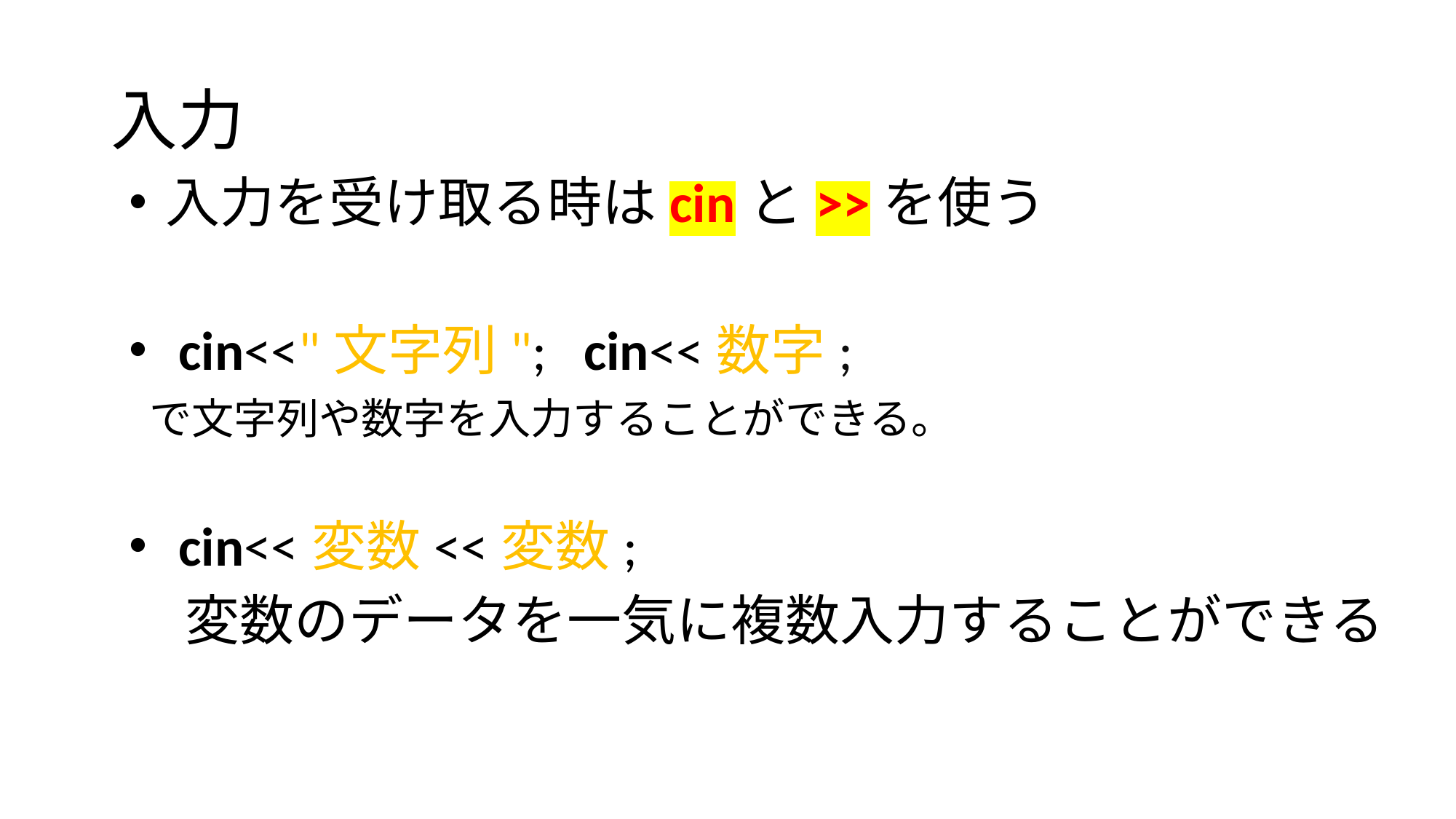

# 入力

・入力を受け取る時はcinと>>を使う

・cin<<"文字列";   cin<<数字;
   で文字列や数字を入力することができる。

・cin<<変数<<変数;
     変数のデータを一気に複数入力することができる